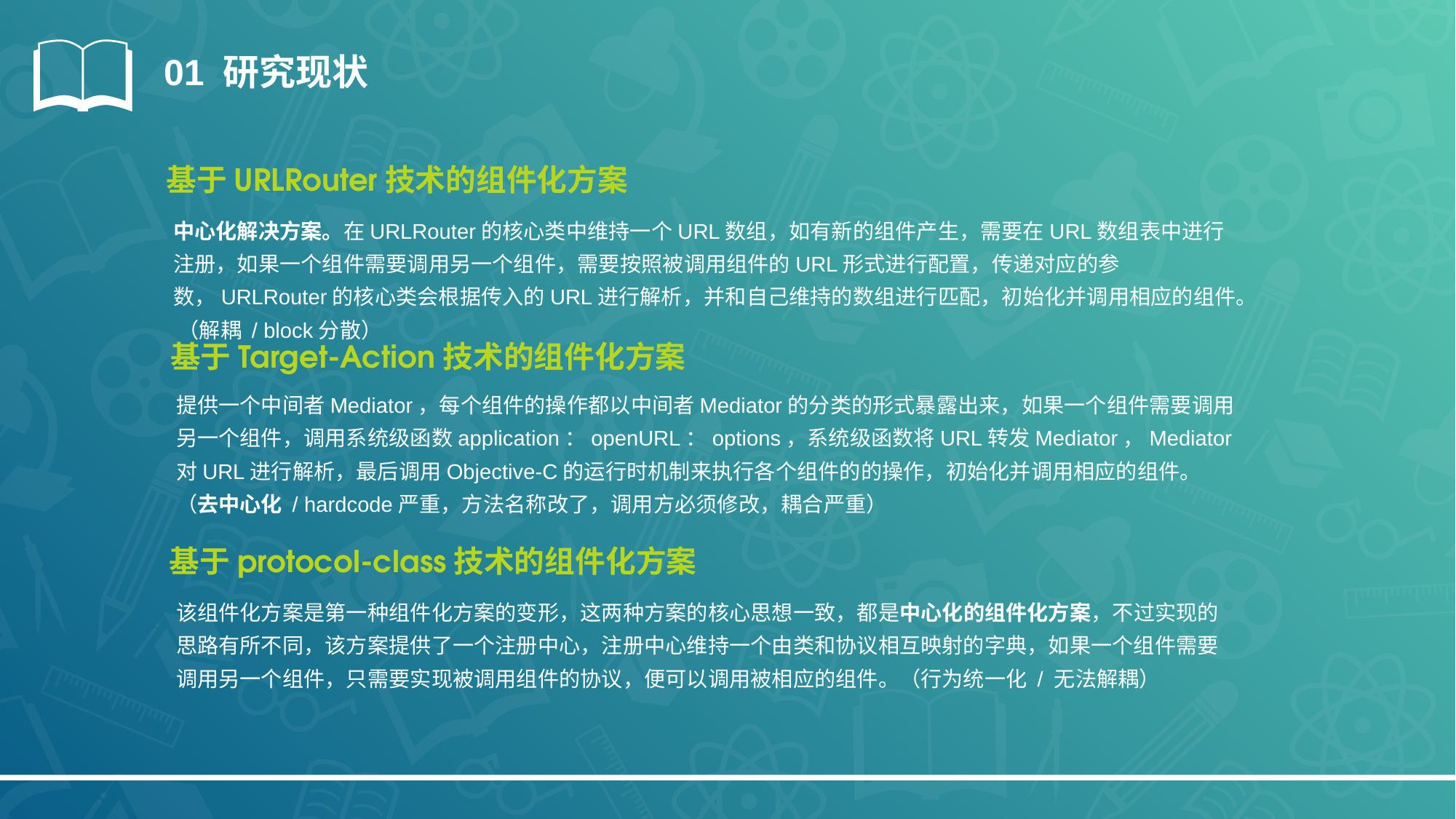

01 研究现状
基于URLRouter技术的组件化方案
中心化解决方案。在URLRouter的核心类中维持一个URL数组，如有新的组件产生，需要在URL数组表中进行注册，如果一个组件需要调用另一个组件，需要按照被调用组件的URL形式进行配置，传递对应的参数，URLRouter的核心类会根据传入的URL进行解析，并和自己维持的数组进行匹配，初始化并调用相应的组件。 （解耦 / block分散）
基于Target-Action技术的组件化方案
提供一个中间者Mediator，每个组件的操作都以中间者Mediator的分类的形式暴露出来，如果一个组件需要调用另一个组件，调用系统级函数application：openURL：options，系统级函数将URL转发Mediator，Mediator对URL进行解析，最后调用Objective-C的运行时机制来执行各个组件的的操作，初始化并调用相应的组件。（去中心化 / hardcode严重，方法名称改了，调用方必须修改，耦合严重）
基于protocol-class技术的组件化方案
该组件化方案是第一种组件化方案的变形，这两种方案的核心思想一致，都是中心化的组件化方案，不过实现的思路有所不同，该方案提供了一个注册中心，注册中心维持一个由类和协议相互映射的字典，如果一个组件需要调用另一个组件，只需要实现被调用组件的协议，便可以调用被相应的组件。（行为统一化 / 无法解耦）